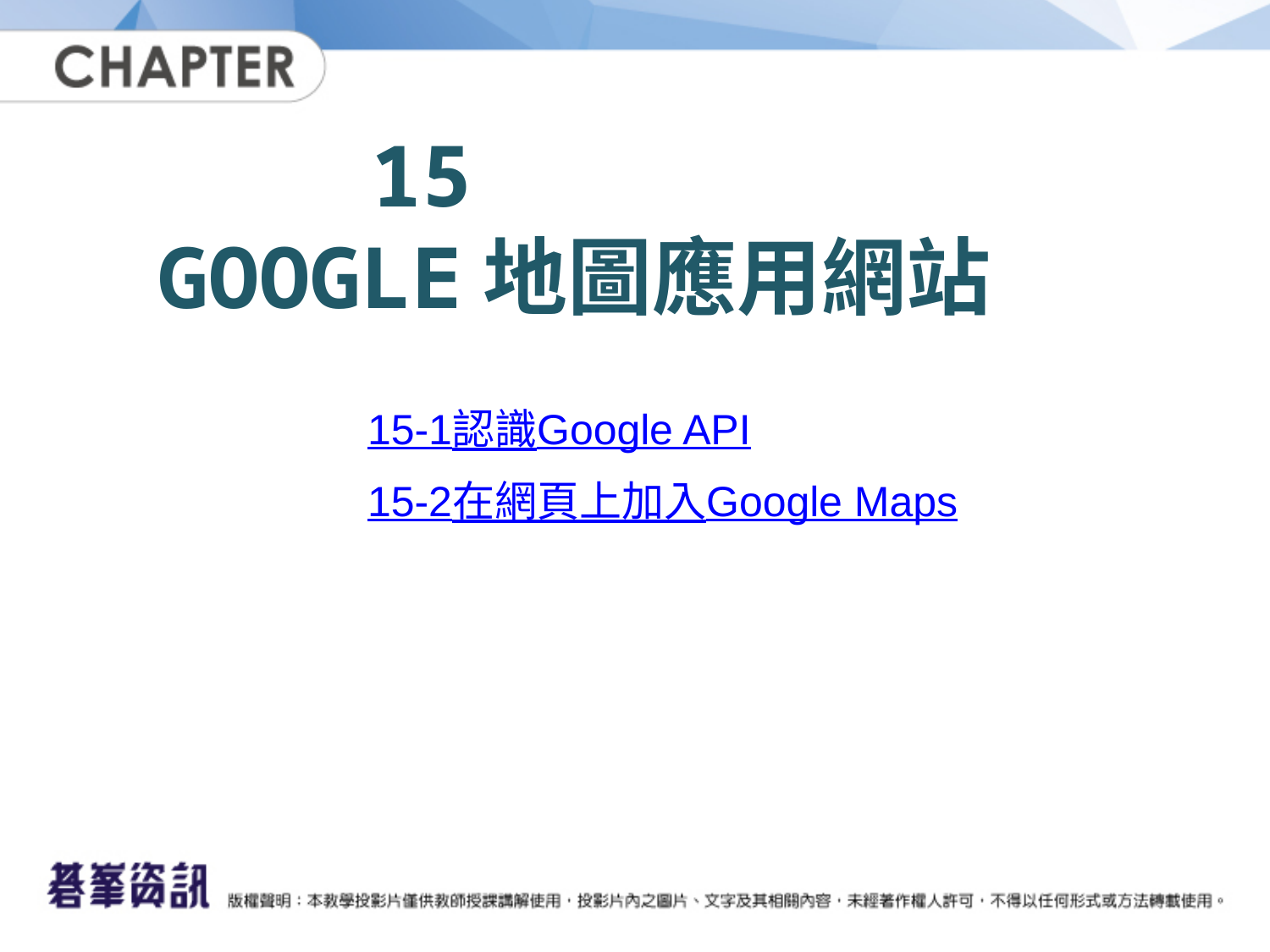

# 15 Google地圖應用網站
15-1	認識Google API
15-2	在網頁上加入Google Maps